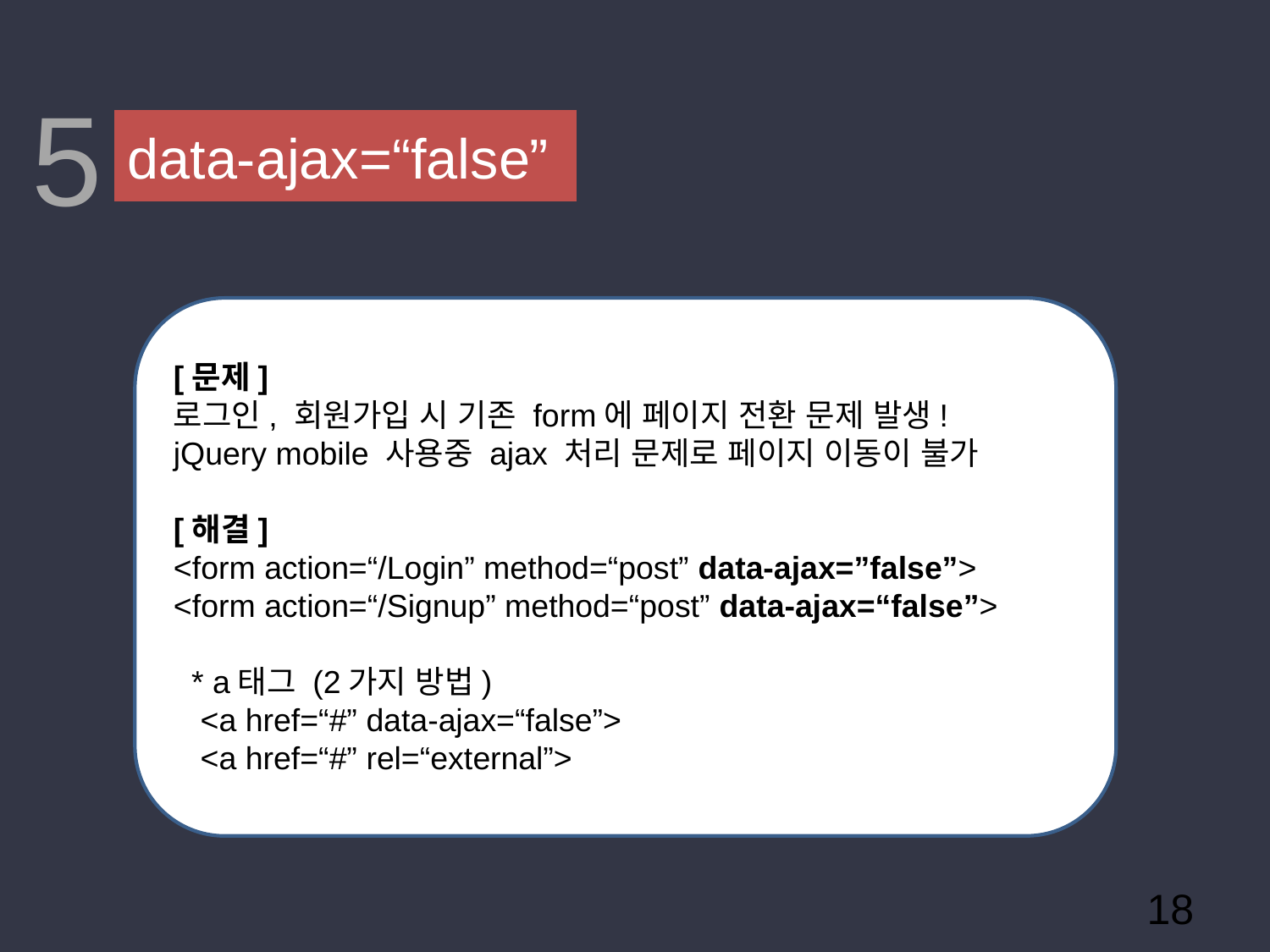

5
data-ajax=“false”
[문제]
로그인, 회원가입 시 기존 form에 페이지 전환 문제 발생!
jQuery mobile 사용중 ajax 처리 문제로 페이지 이동이 불가

[해결]
<form action=“/Login” method=“post” data-ajax=”false”>
<form action=“/Signup” method=“post” data-ajax=“false”>

  * a태그 (2가지 방법)
   <a href=“#” data-ajax=“false”>
   <a href=“#” rel=“external”>
18